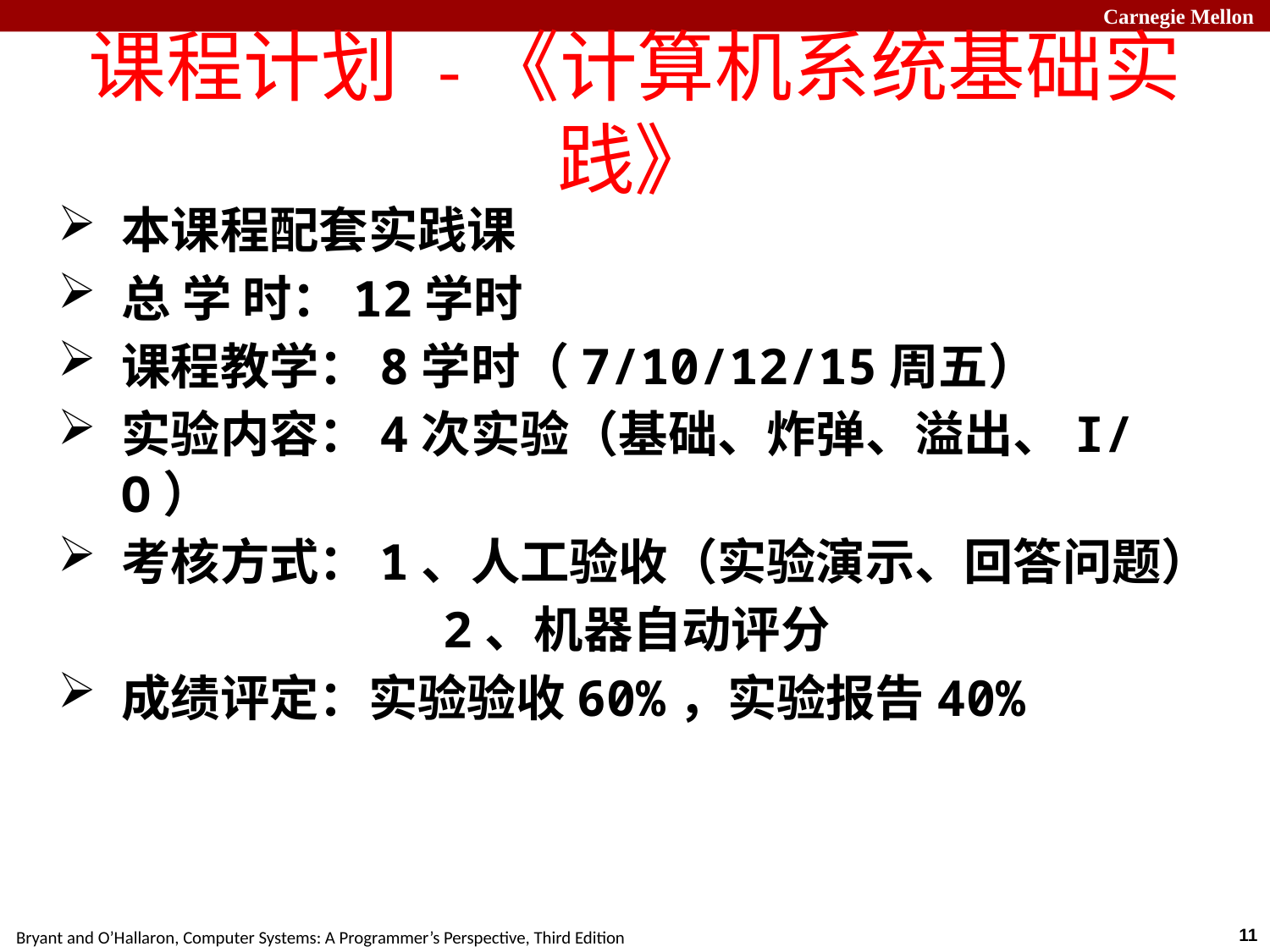

# 课程计划 -《计算机系统基础实践》
本课程配套实践课
总 学 时：12学时
课程教学：8学时（7/10/12/15周五）
实验内容：4次实验（基础、炸弹、溢出、I/O）
考核方式：1、人工验收（实验演示、回答问题）
             2、机器自动评分
成绩评定：实验验收60%，实验报告40%